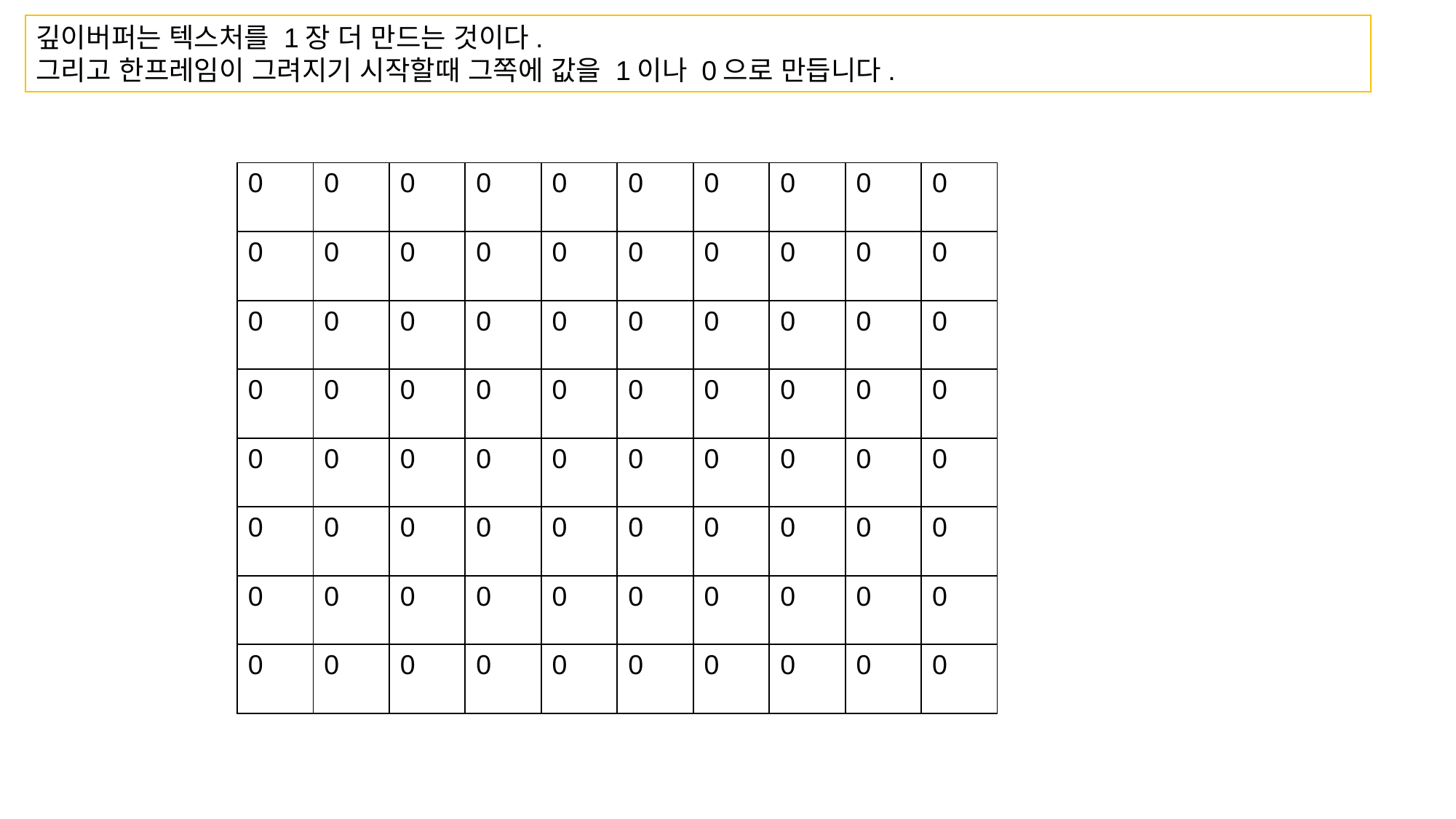

깊이버퍼는 텍스처를 1장 더 만드는 것이다.
그리고 한프레임이 그려지기 시작할때 그쪽에 값을 1이나 0으로 만듭니다.
| 0 | 0 | 0 | 0 | 0 | 0 | 0 | 0 | 0 | 0 |
| --- | --- | --- | --- | --- | --- | --- | --- | --- | --- |
| 0 | 0 | 0 | 0 | 0 | 0 | 0 | 0 | 0 | 0 |
| 0 | 0 | 0 | 0 | 0 | 0 | 0 | 0 | 0 | 0 |
| 0 | 0 | 0 | 0 | 0 | 0 | 0 | 0 | 0 | 0 |
| 0 | 0 | 0 | 0 | 0 | 0 | 0 | 0 | 0 | 0 |
| 0 | 0 | 0 | 0 | 0 | 0 | 0 | 0 | 0 | 0 |
| 0 | 0 | 0 | 0 | 0 | 0 | 0 | 0 | 0 | 0 |
| 0 | 0 | 0 | 0 | 0 | 0 | 0 | 0 | 0 | 0 |